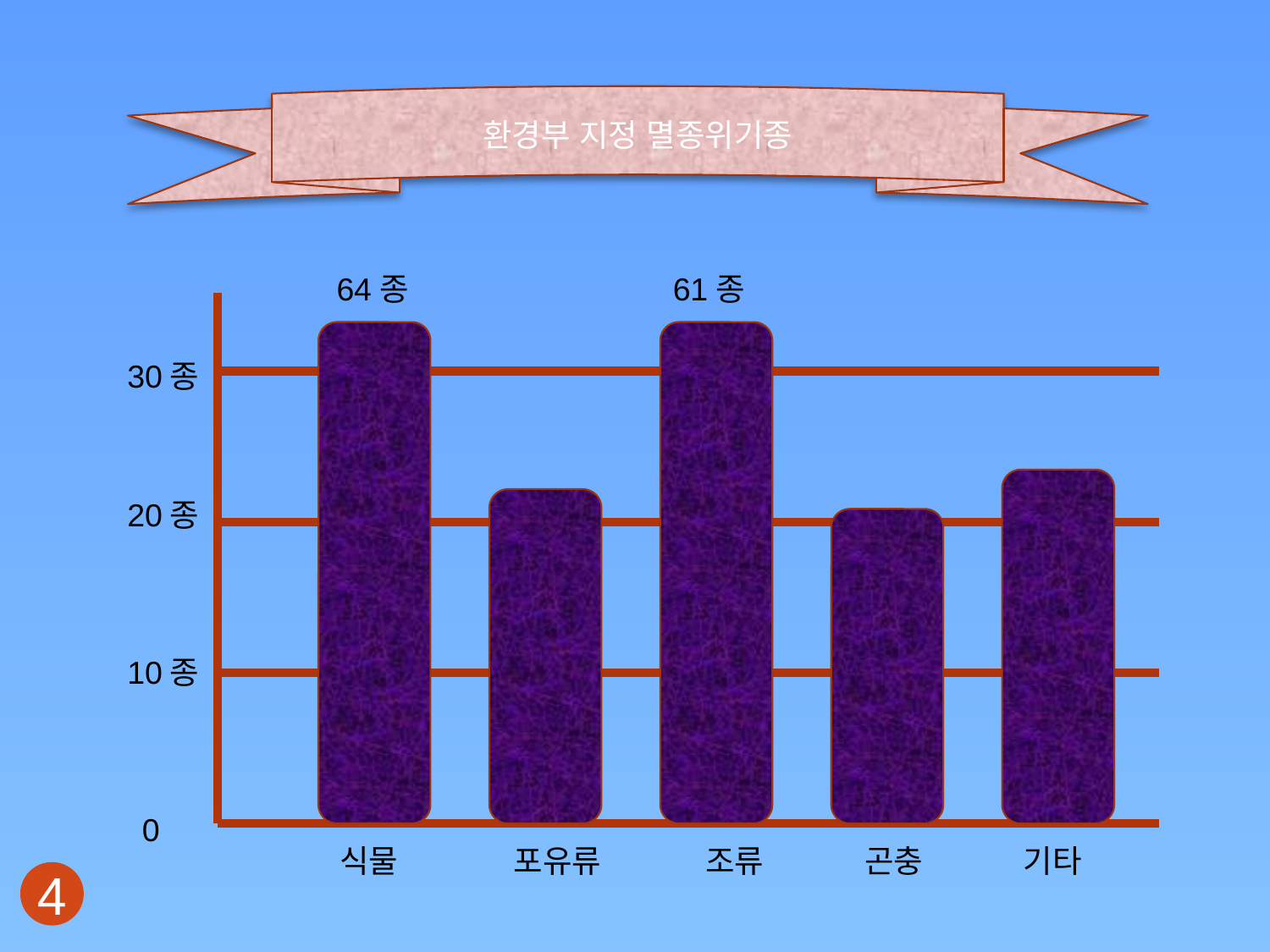

환경부 지정 멸종위기종
64종
61종

30종

20종

10종
0
식물
포유류
조류
곤충
기타
4